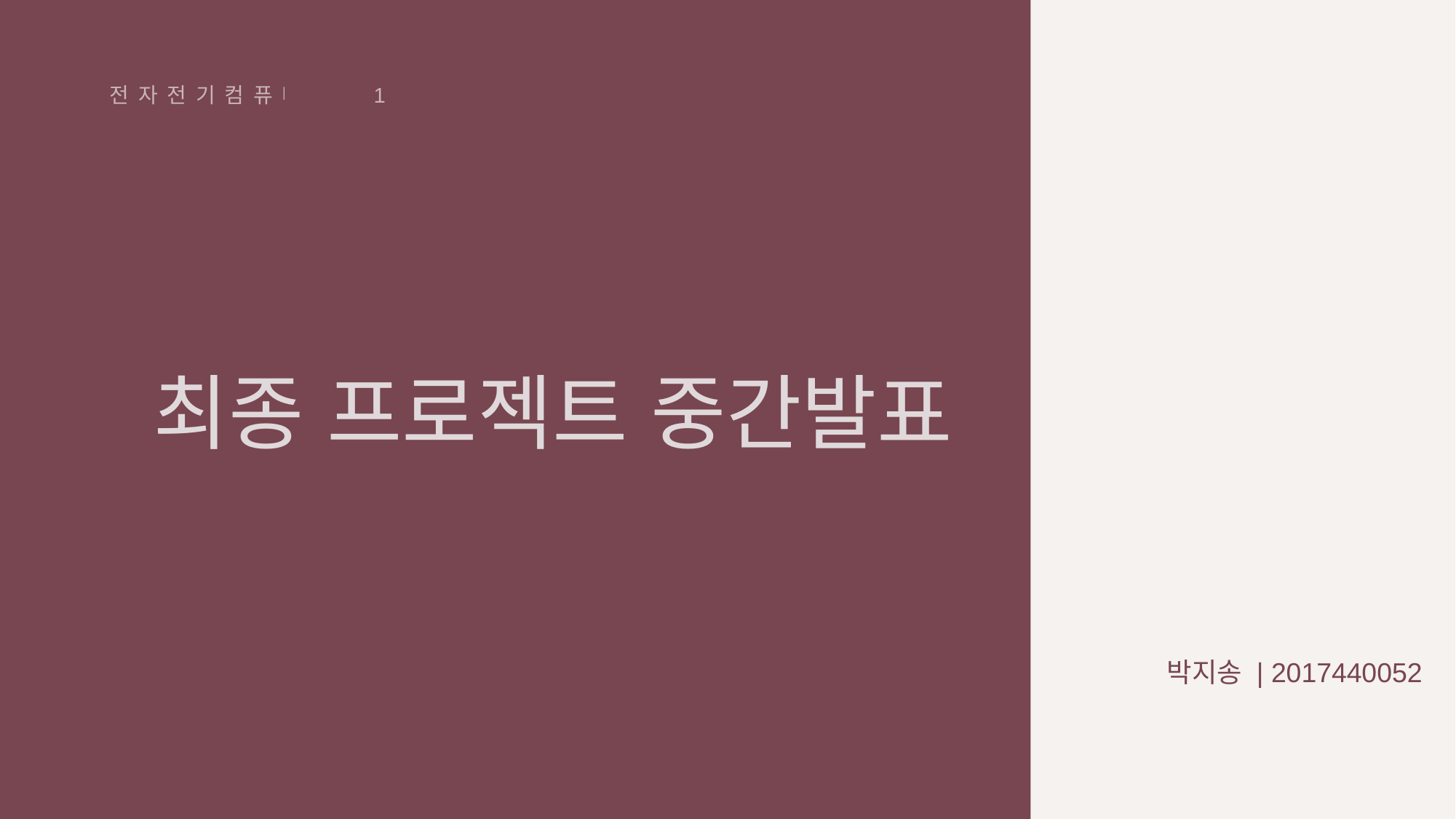

전자전기컴퓨터설계1
최종 프로젝트 중간발표
박지송 | 2017440052